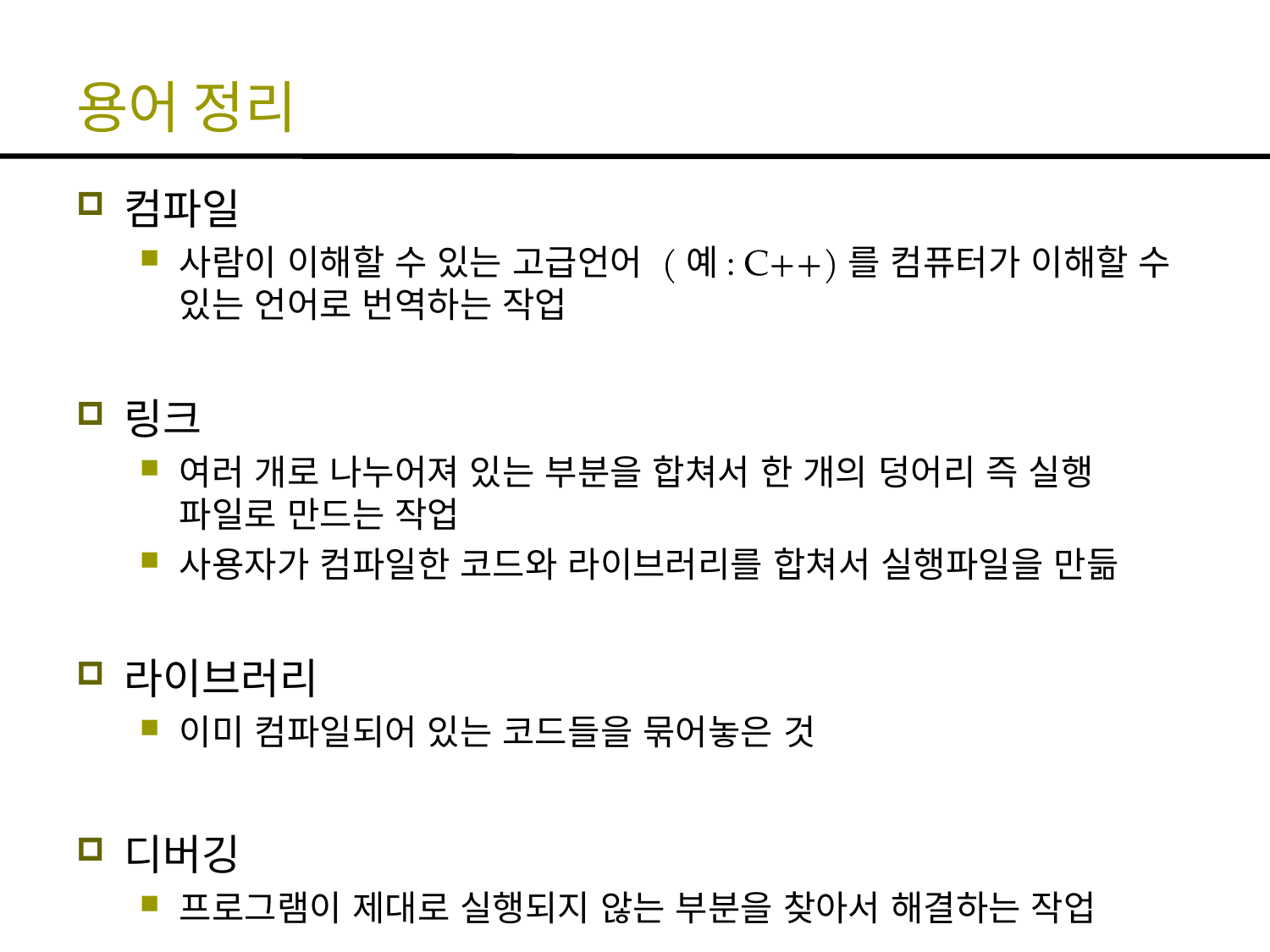

# 용어 정리
컴파일
사람이 이해할 수 있는 고급언어 (예: C++)를 컴퓨터가 이해할 수 있는 언어로 번역하는 작업

링크
여러 개로 나누어져 있는 부분을 합쳐서 한 개의 덩어리 즉 실행 파일로 만드는 작업
사용자가 컴파일한 코드와 라이브러리를 합쳐서 실행파일을 만듦

라이브러리
이미 컴파일되어 있는 코드들을 묶어놓은 것

디버깅
프로그램이 제대로 실행되지 않는 부분을 찾아서 해결하는 작업